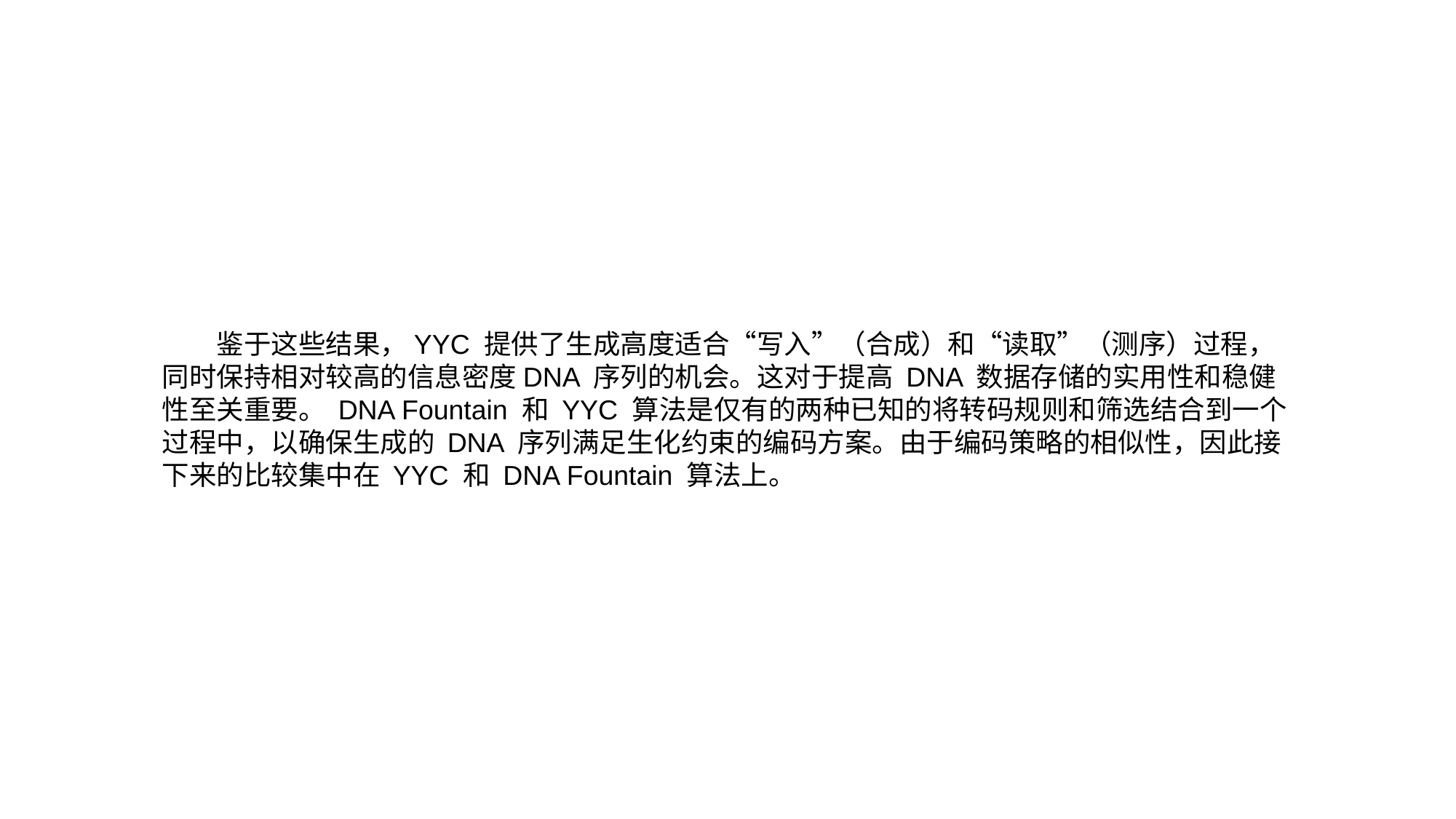

鉴于这些结果，YYC 提供了生成高度适合“写入”（合成）和“读取”（测序）过程，同时保持相对较高的信息密度DNA 序列的机会。这对于提高 DNA 数据存储的实用性和稳健性至关重要。 DNA Fountain 和 YYC 算法是仅有的两种已知的将转码规则和筛选结合到一个过程中，以确保生成的 DNA 序列满足生化约束的编码方案。由于编码策略的相似性，因此接下来的比较集中在 YYC 和 DNA Fountain 算法上。